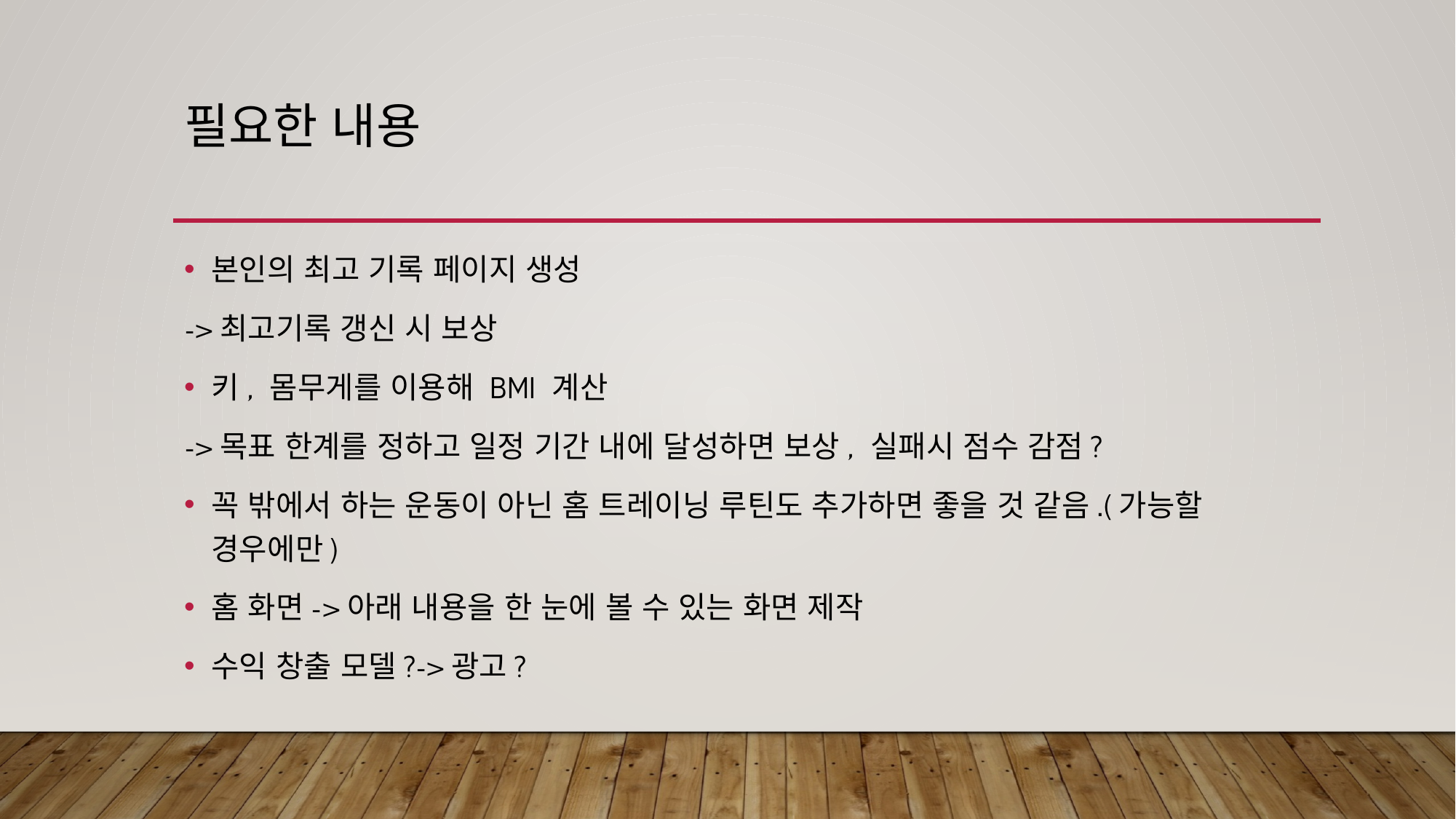

# 필요한 내용
본인의 최고 기록 페이지 생성
->최고기록 갱신 시 보상
키, 몸무게를 이용해 BMI 계산
->목표 한계를 정하고 일정 기간 내에 달성하면 보상, 실패시 점수 감점?
꼭 밖에서 하는 운동이 아닌 홈 트레이닝 루틴도 추가하면 좋을 것 같음.(가능할 경우에만)
홈 화면->아래 내용을 한 눈에 볼 수 있는 화면 제작
수익 창출 모델?->광고?